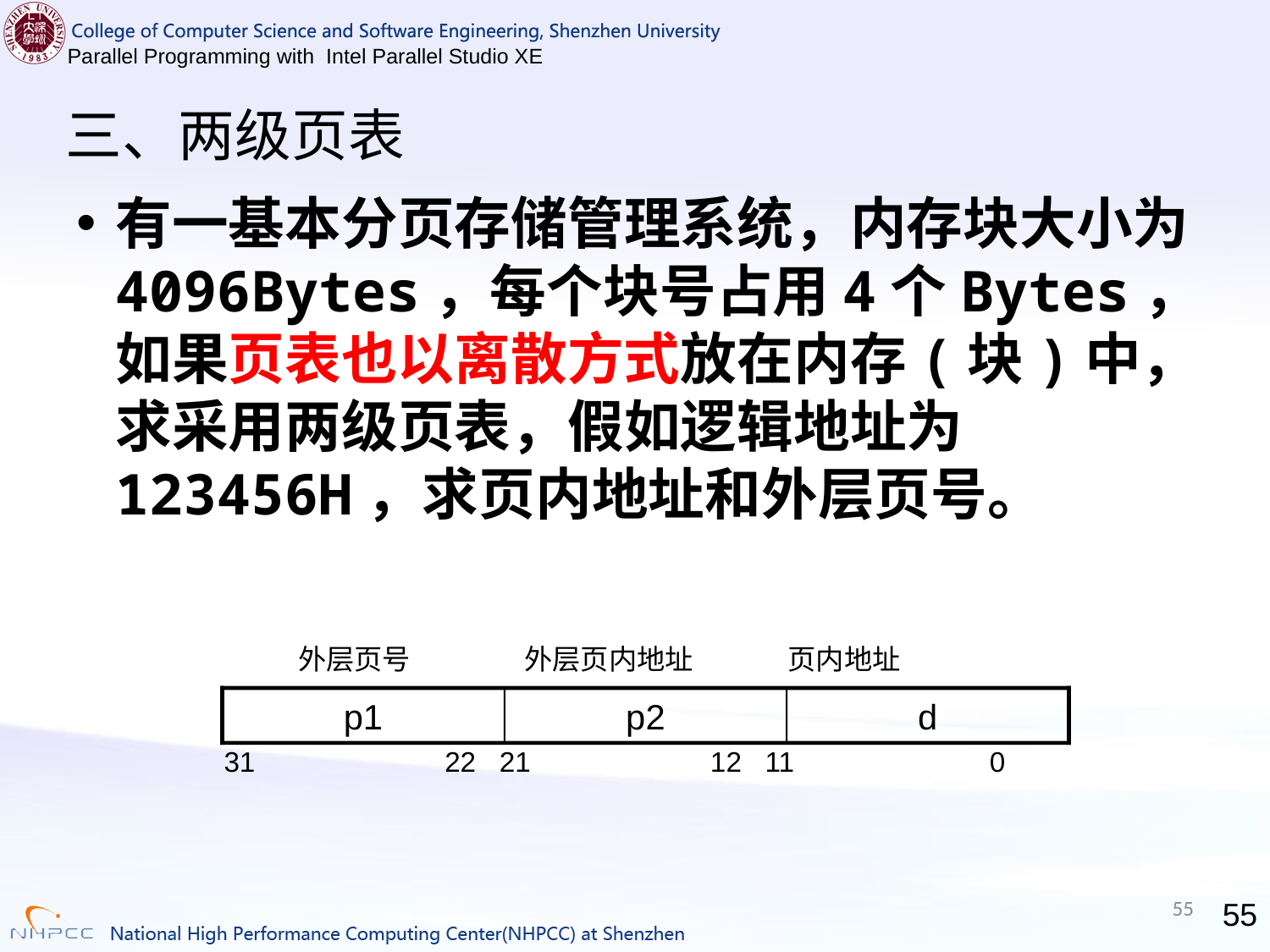

# 三、两级页表
有一基本分页存储管理系统，内存块大小为4096Bytes，每个块号占用4个Bytes，如果页表也以离散方式放在内存(块)中，求采用两级页表，假如逻辑地址为123456H，求页内地址和外层页号。
外层页号                  外层页内地址               页内地址
p1

p2

d

31	            22   21                       12   11                         0

55
55